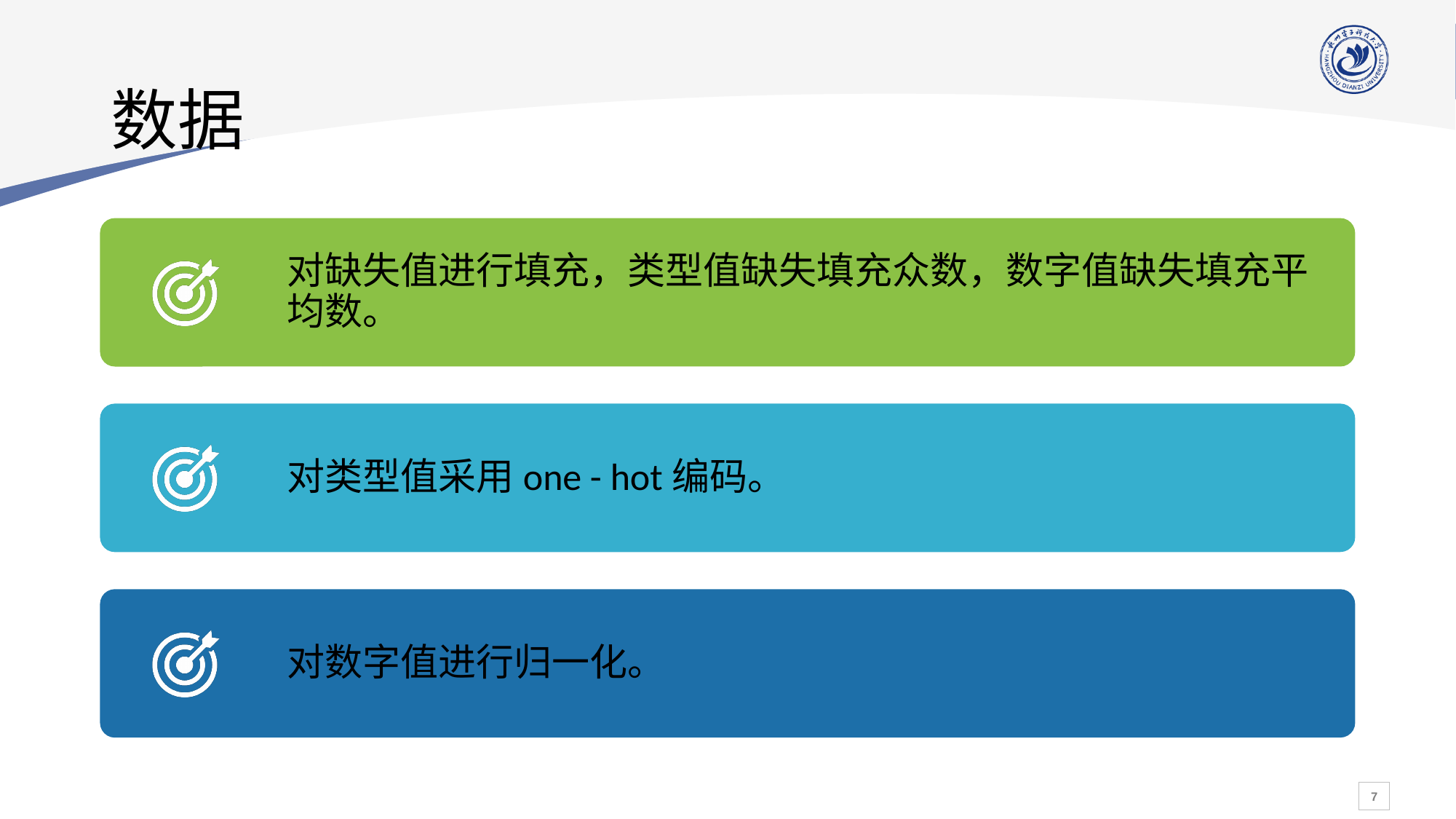

# 数据
对缺失值进行填充，类型值缺失填充众数，数字值缺失填充平均数。
对类型值采用one - hot编码。
对数字值进行归一化。